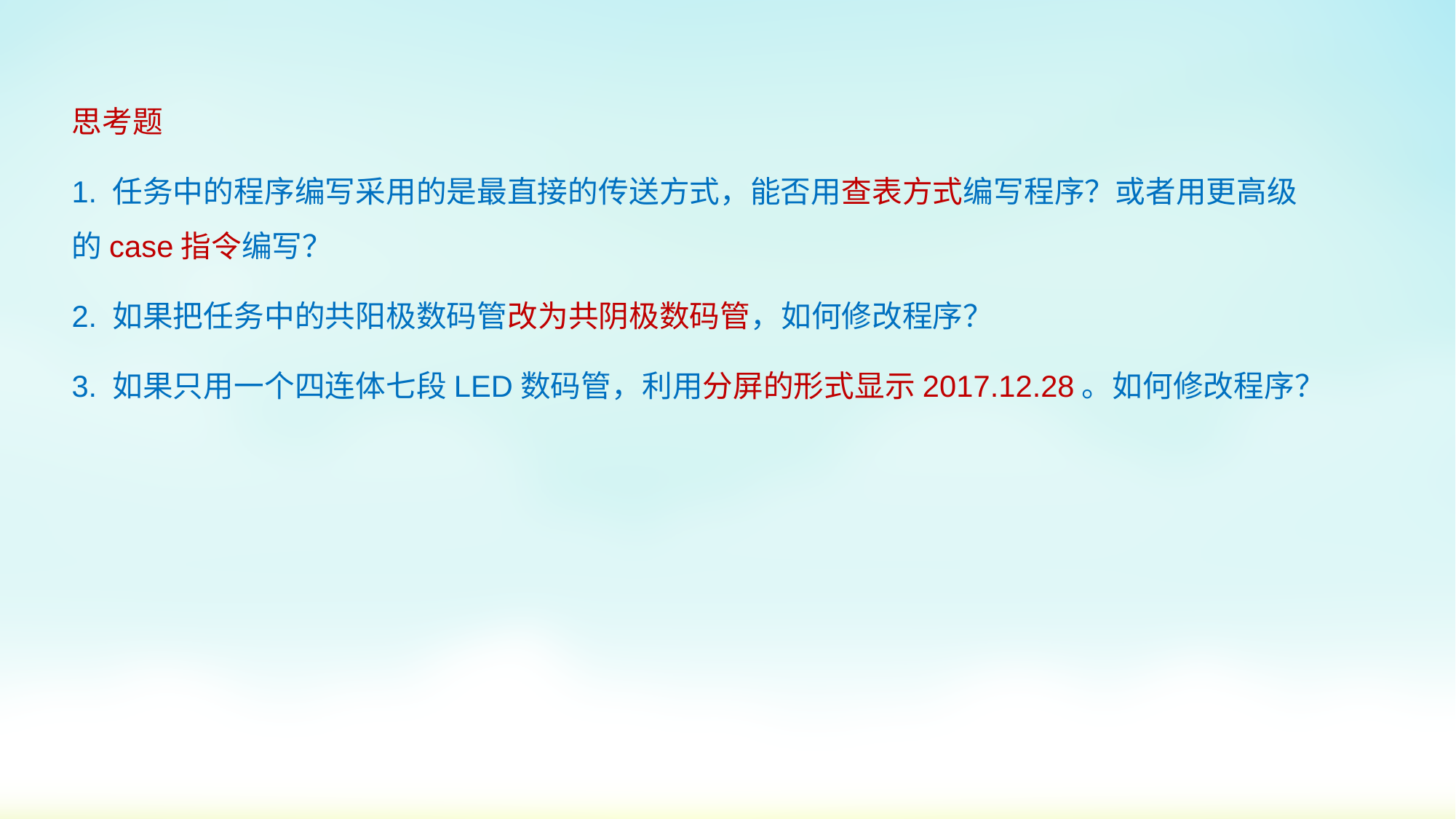

思考题
1. 任务中的程序编写采用的是最直接的传送方式，能否用查表方式编写程序？或者用更高级的case指令编写？
2. 如果把任务中的共阳极数码管改为共阴极数码管，如何修改程序？
3. 如果只用一个四连体七段LED数码管，利用分屏的形式显示2017.12.28。如何修改程序？